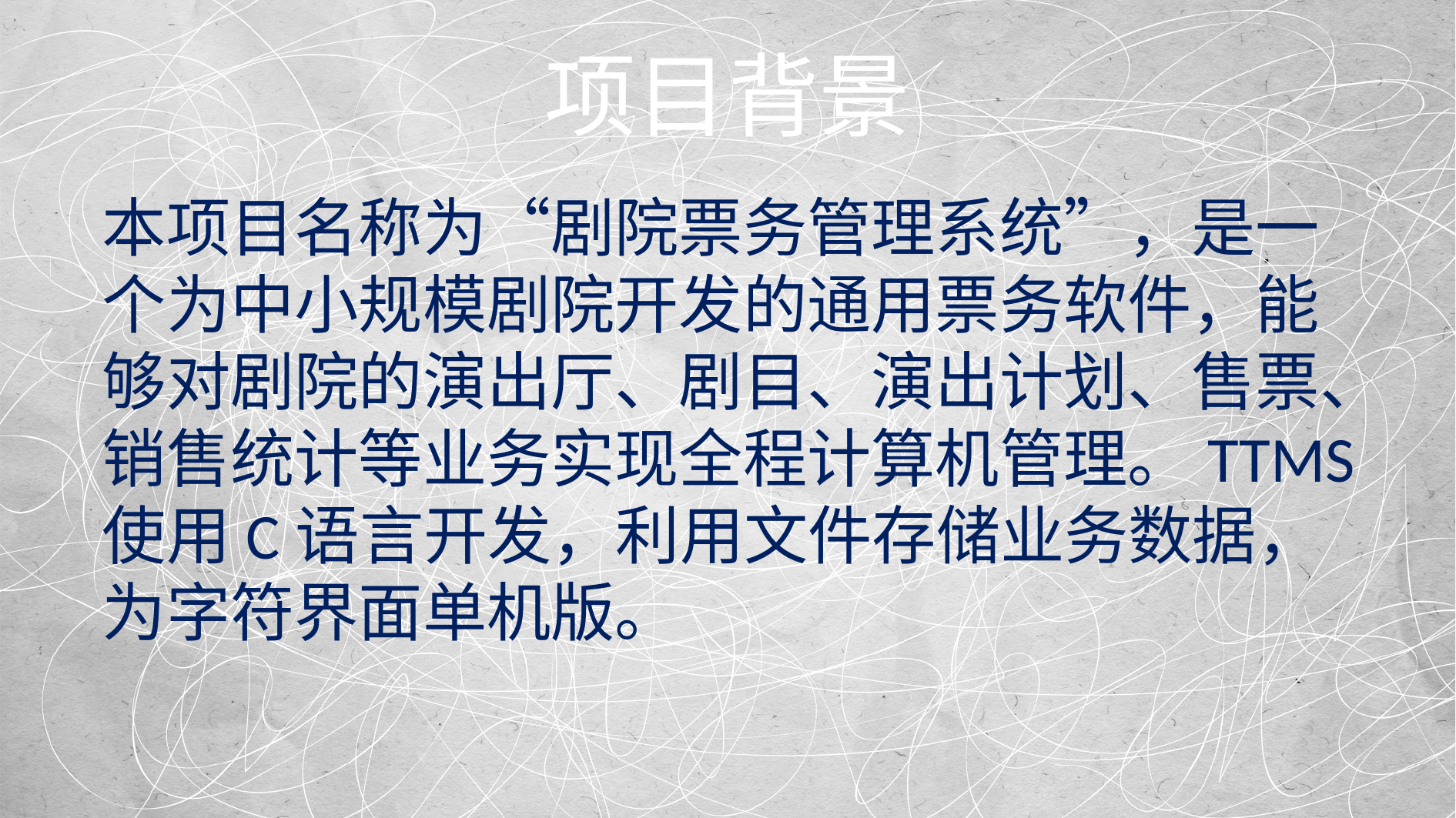

# 项目背景
本项目名称为“剧院票务管理系统”，是一个为中小规模剧院开发的通用票务软件，能够对剧院的演出厅、剧目、演出计划、售票、销售统计等业务实现全程计算机管理。TTMS使用C语言开发，利用文件存储业务数据，为字符界面单机版。